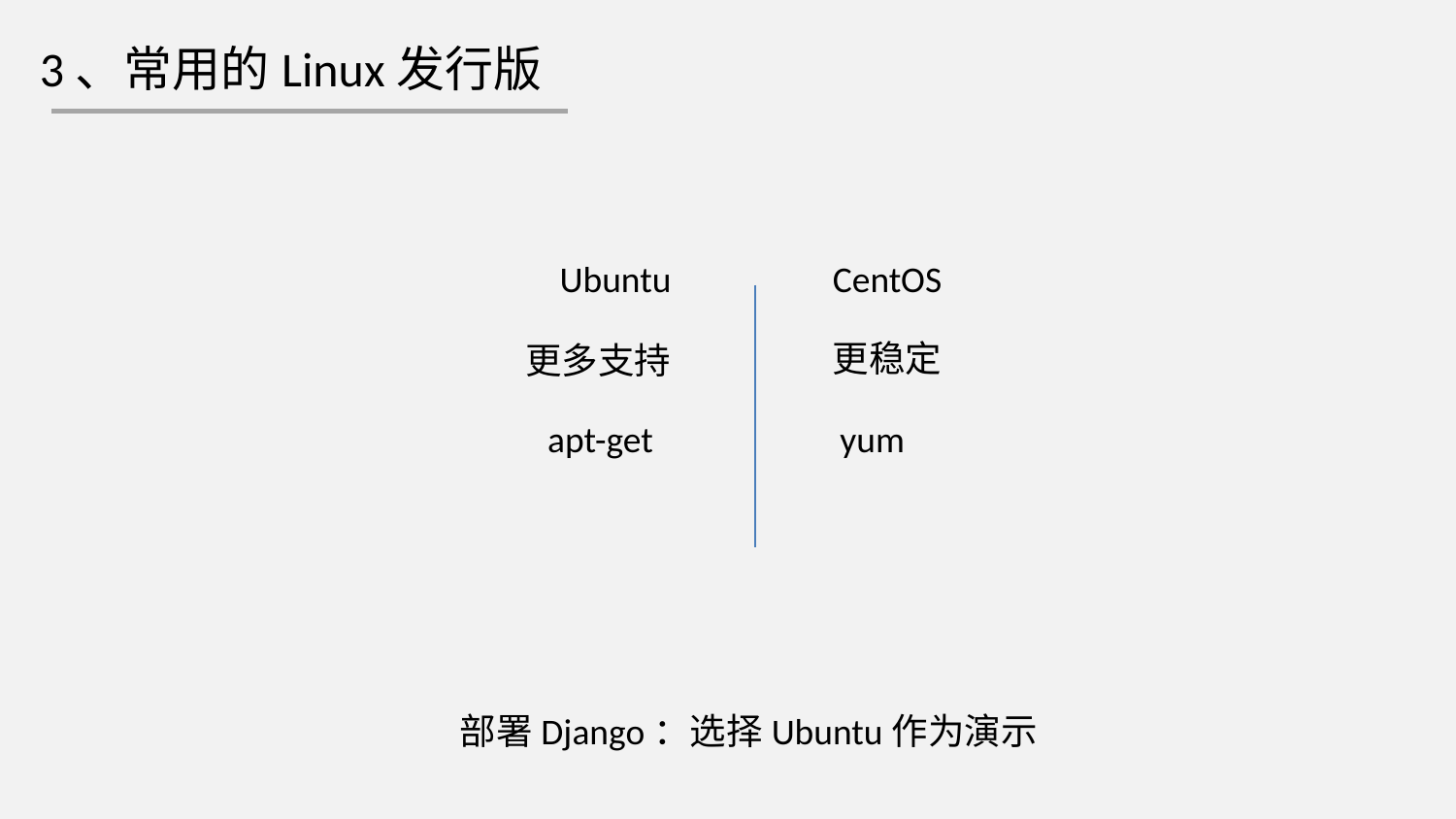

3、常用的Linux发行版
Ubuntu
CentOS
更稳定
更多支持
apt-get
yum
部署Django：选择Ubuntu作为演示